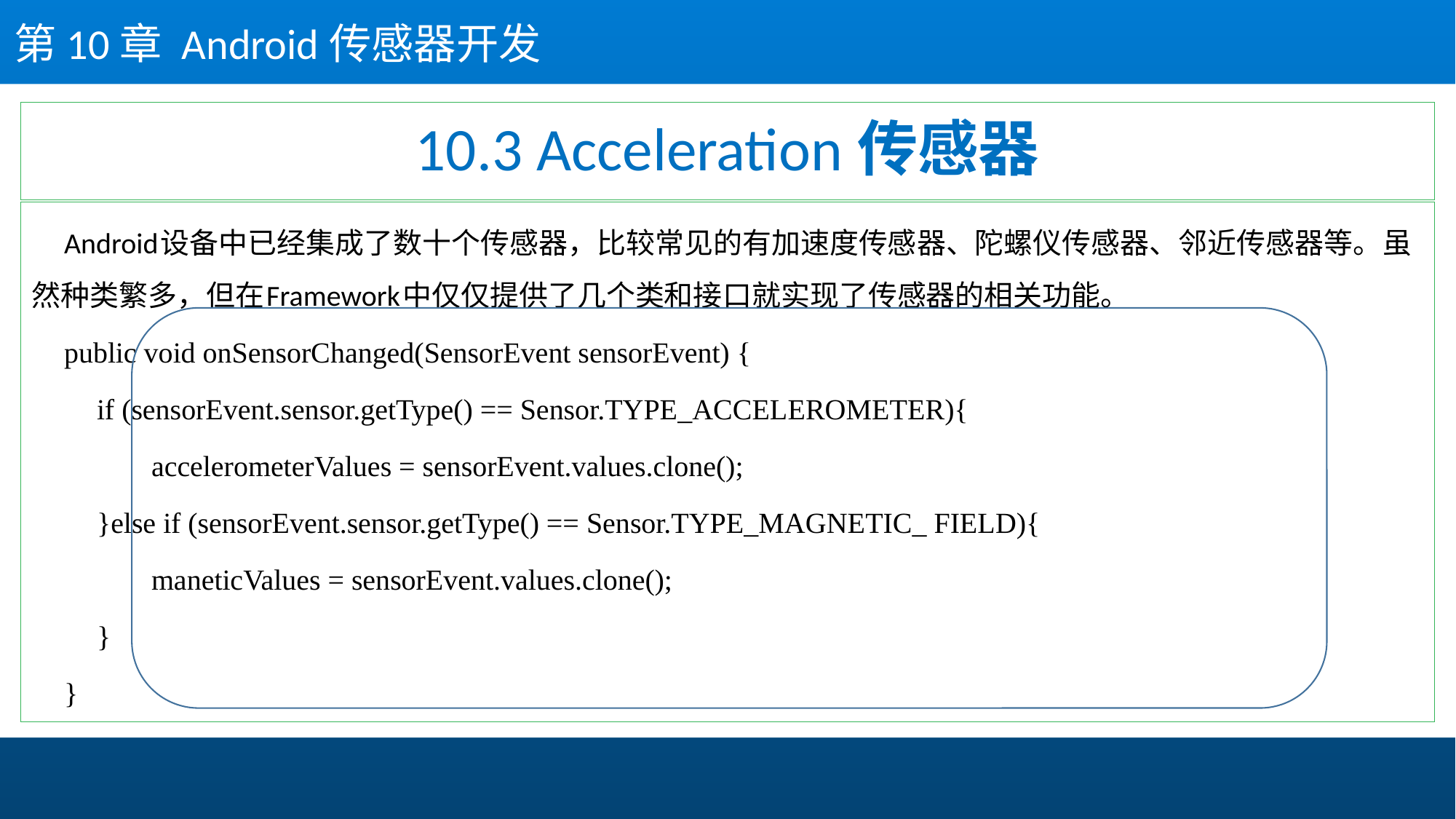

第10章 Android传感器开发

# 10.3 Acceleration传感器
	Android设备中已经集成了数十个传感器，比较常见的有加速度传感器、陀螺仪传感器、邻近传感器等。虽然种类繁多，但在Framework中仅仅提供了几个类和接口就实现了传感器的相关功能。
	public void onSensorChanged(SensorEvent sensorEvent) {
		if (sensorEvent.sensor.getType() == Sensor.TYPE_ACCELEROMETER){
			   accelerometerValues = sensorEvent.values.clone();
		}else if (sensorEvent.sensor.getType() == Sensor.TYPE_MAGNETIC_ FIELD){
			   maneticValues = sensorEvent.values.clone();
		}
	}